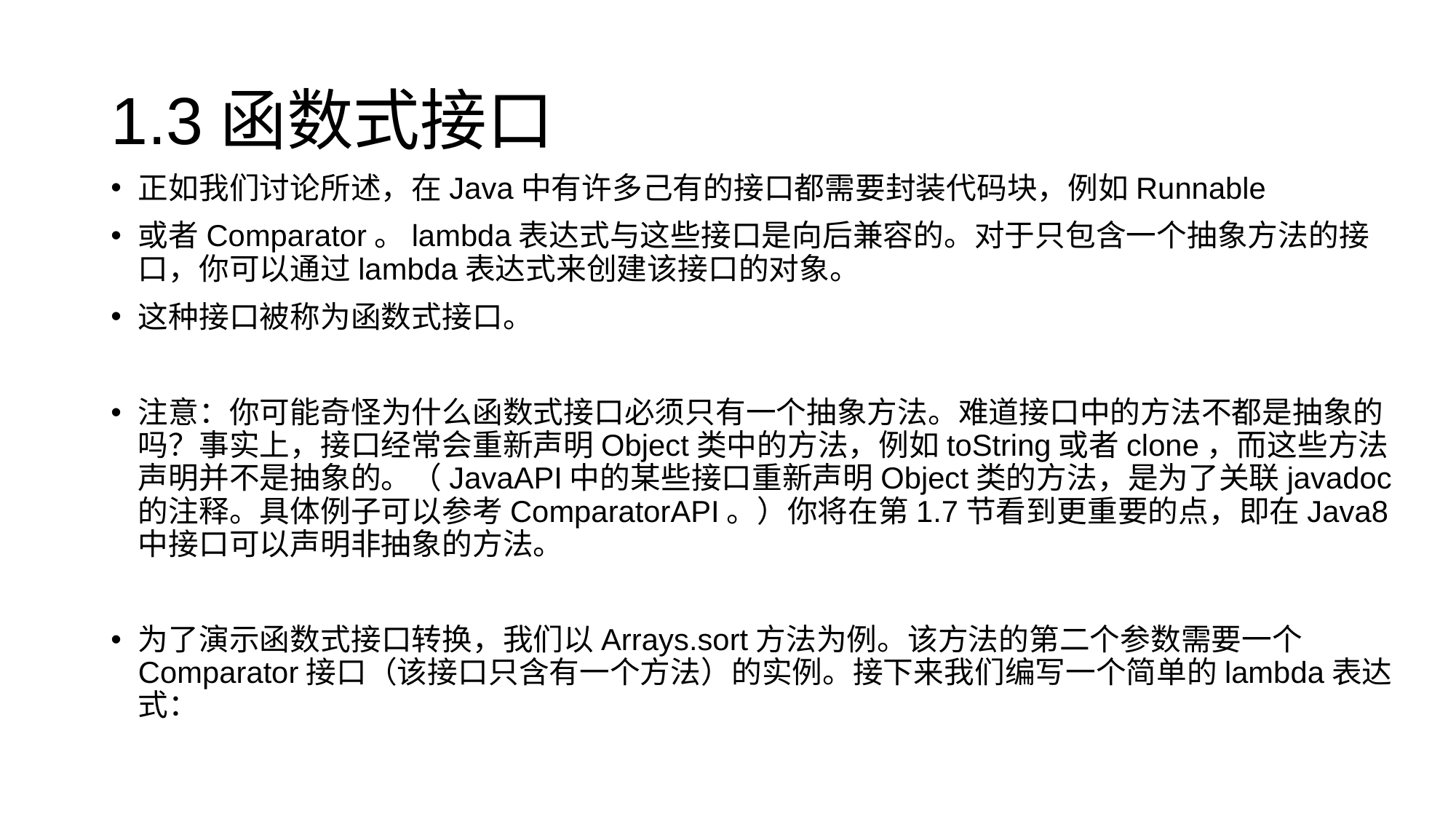

# 1.3	函数式接口
正如我们讨论所述，在Java中有许多己有的接口都需要封装代码块，例如Runnable
或者Comparator。lambda表达式与这些接口是向后兼容的。对于只包含一个抽象方法的接口，你可以通过lambda表达式来创建该接口的对象。
这种接口被称为函数式接口。

注意：你可能奇怪为什么函数式接口必须只有一个抽象方法。难道接口中的方法不都是抽象的吗？事实上，接口经常会重新声明Object类中的方法，例如toString或者clone，而这些方法声明并不是抽象的。（JavaAPI中的某些接口重新声明Object类的方法，是为了关联javadoc的注释。具体例子可以参考ComparatorAPI。）你将在第1.7节看到更重要的点，即在Java8中接口可以声明非抽象的方法。

为了演示函数式接口转换，我们以Arrays.sort方法为例。该方法的第二个参数需要一个Comparator接口（该接口只含有一个方法）的实例。接下来我们编写一个简单的lambda表达式：